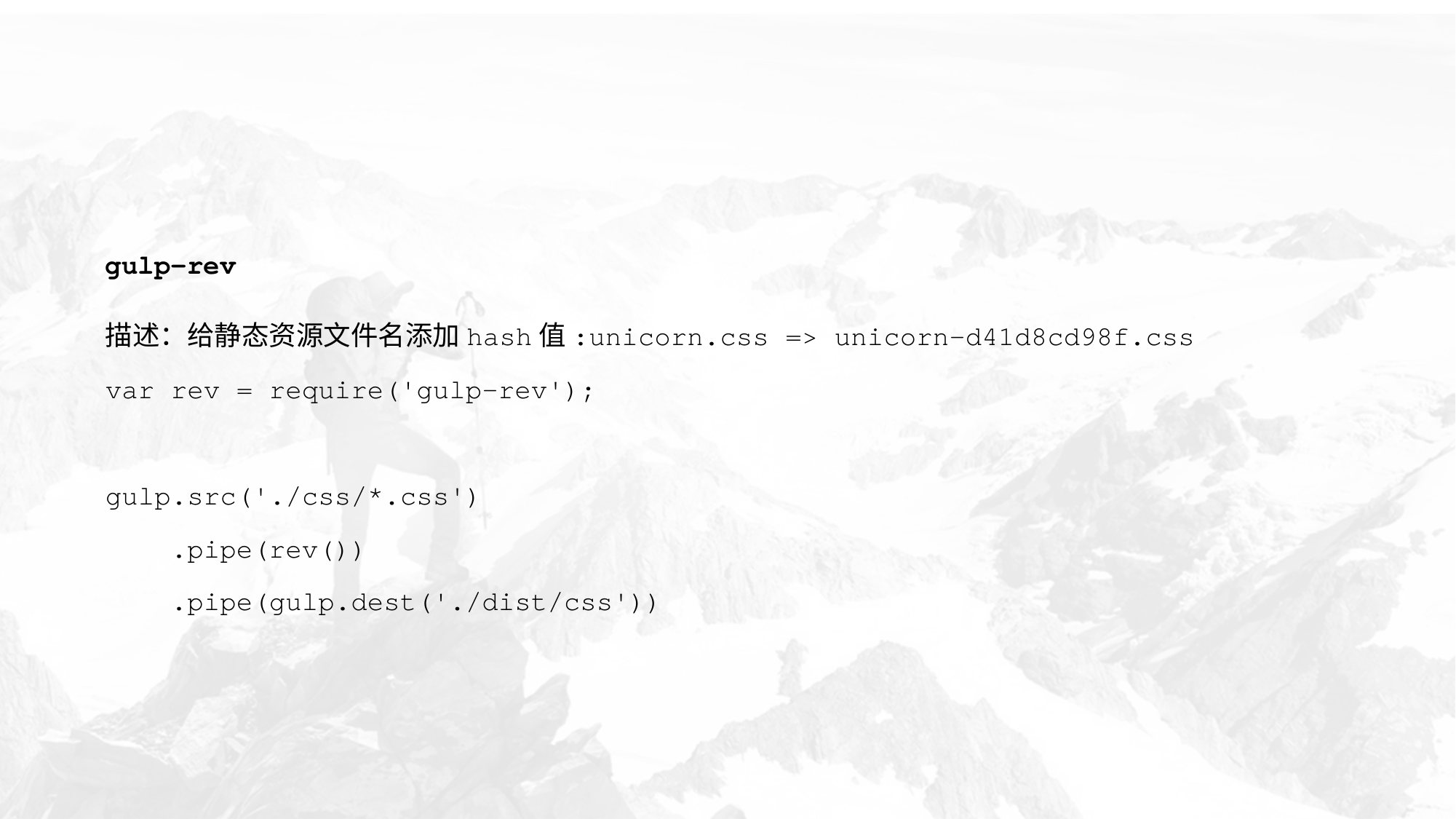

gulp-rev
描述：给静态资源文件名添加hash值:unicorn.css => unicorn-d41d8cd98f.css
var rev = require('gulp-rev');

gulp.src('./css/*.css')
    .pipe(rev())
    .pipe(gulp.dest('./dist/css'))